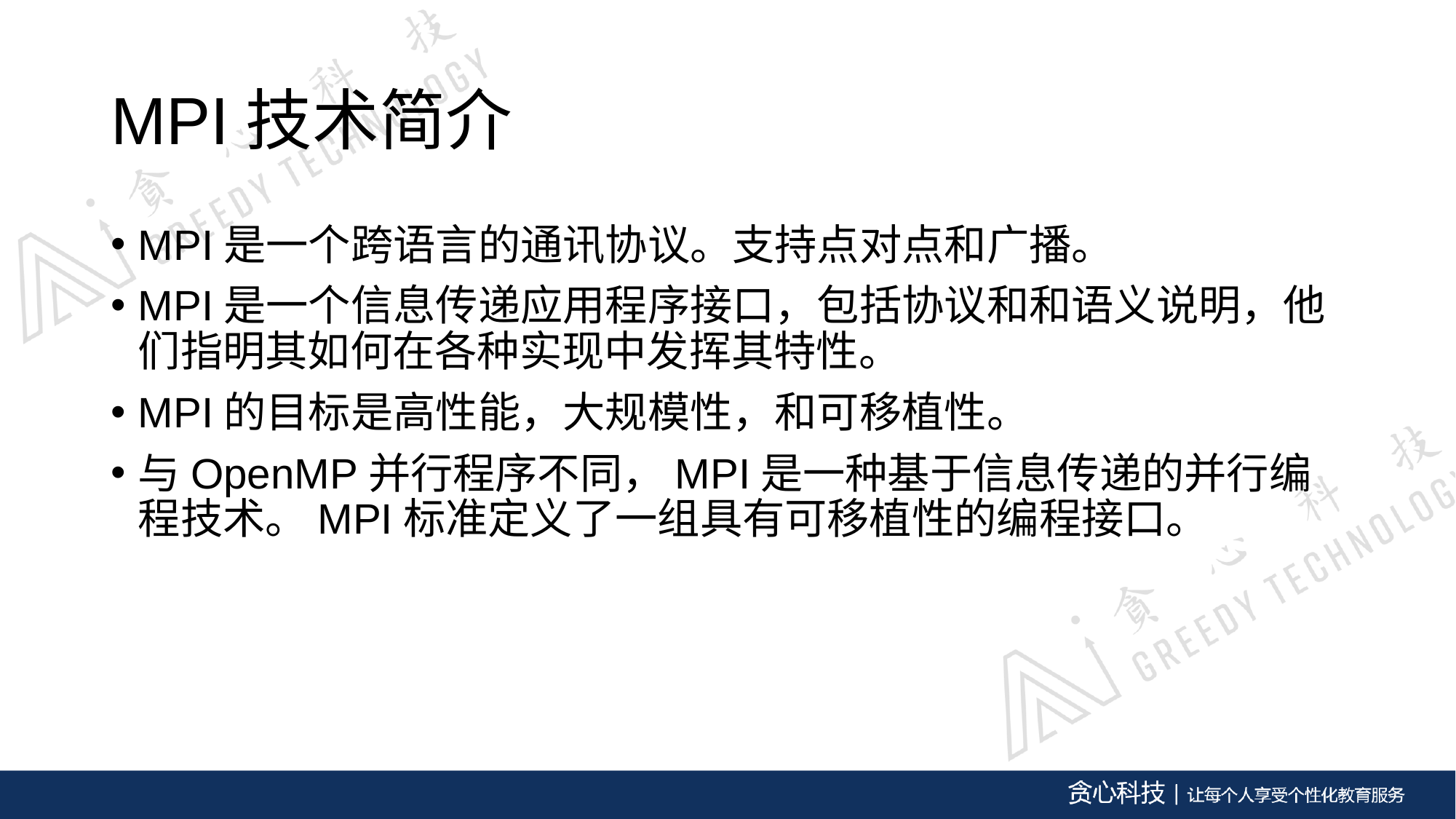

# MPI技术简介
MPI是一个跨语言的通讯协议。支持点对点和广播。
MPI是一个信息传递应用程序接口，包括协议和和语义说明，他们指明其如何在各种实现中发挥其特性。
MPI的目标是高性能，大规模性，和可移植性。
与OpenMP并行程序不同，MPI是一种基于信息传递的并行编程技术。MPI标准定义了一组具有可移植性的编程接口。